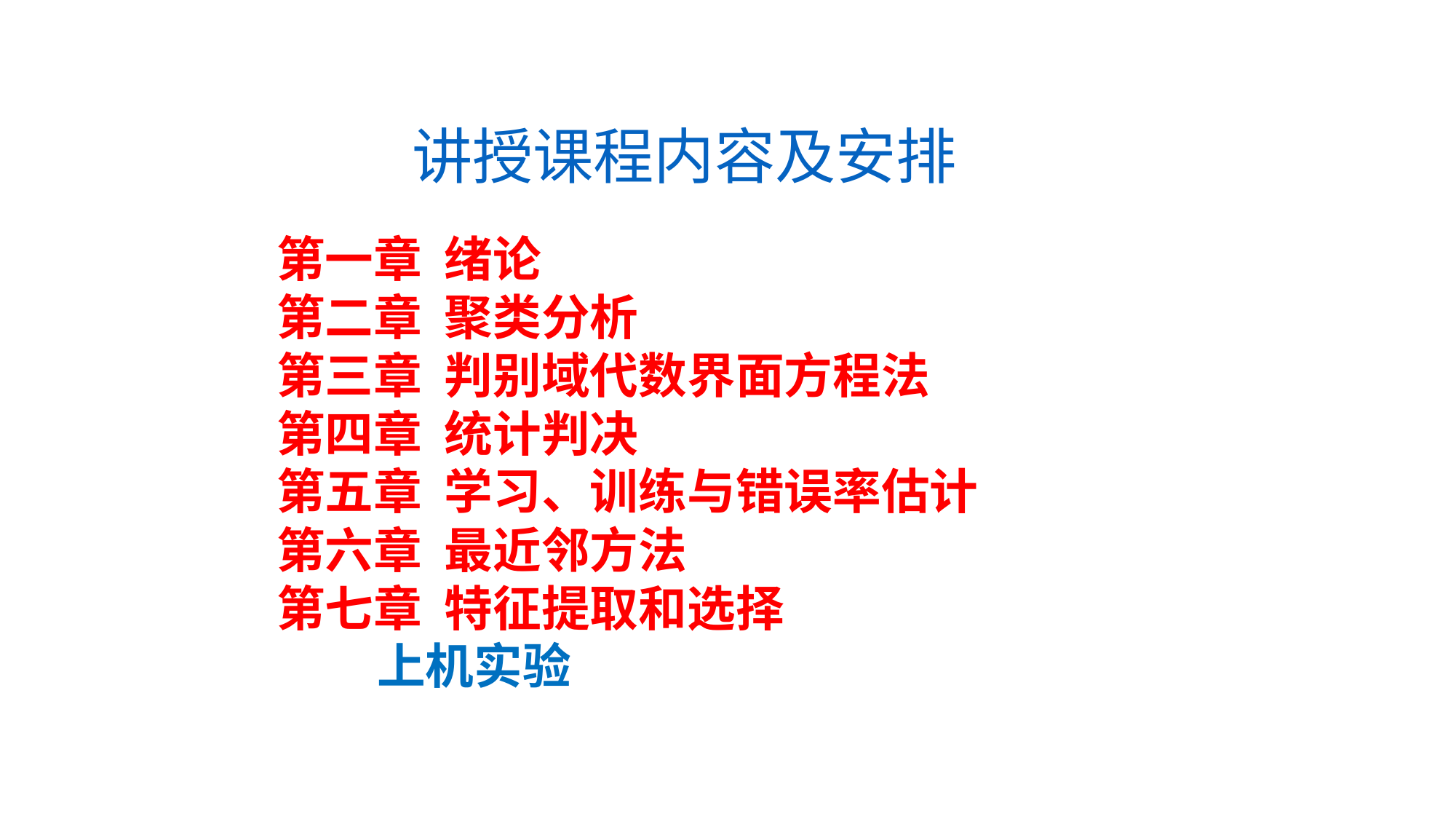

# 讲授课程内容及安排
第一章  绪论
第二章  聚类分析
第三章  判别域代数界面方程法
第四章  统计判决
第五章  学习、训练与错误率估计
第六章  最近邻方法
第七章  特征提取和选择
        上机实验
4